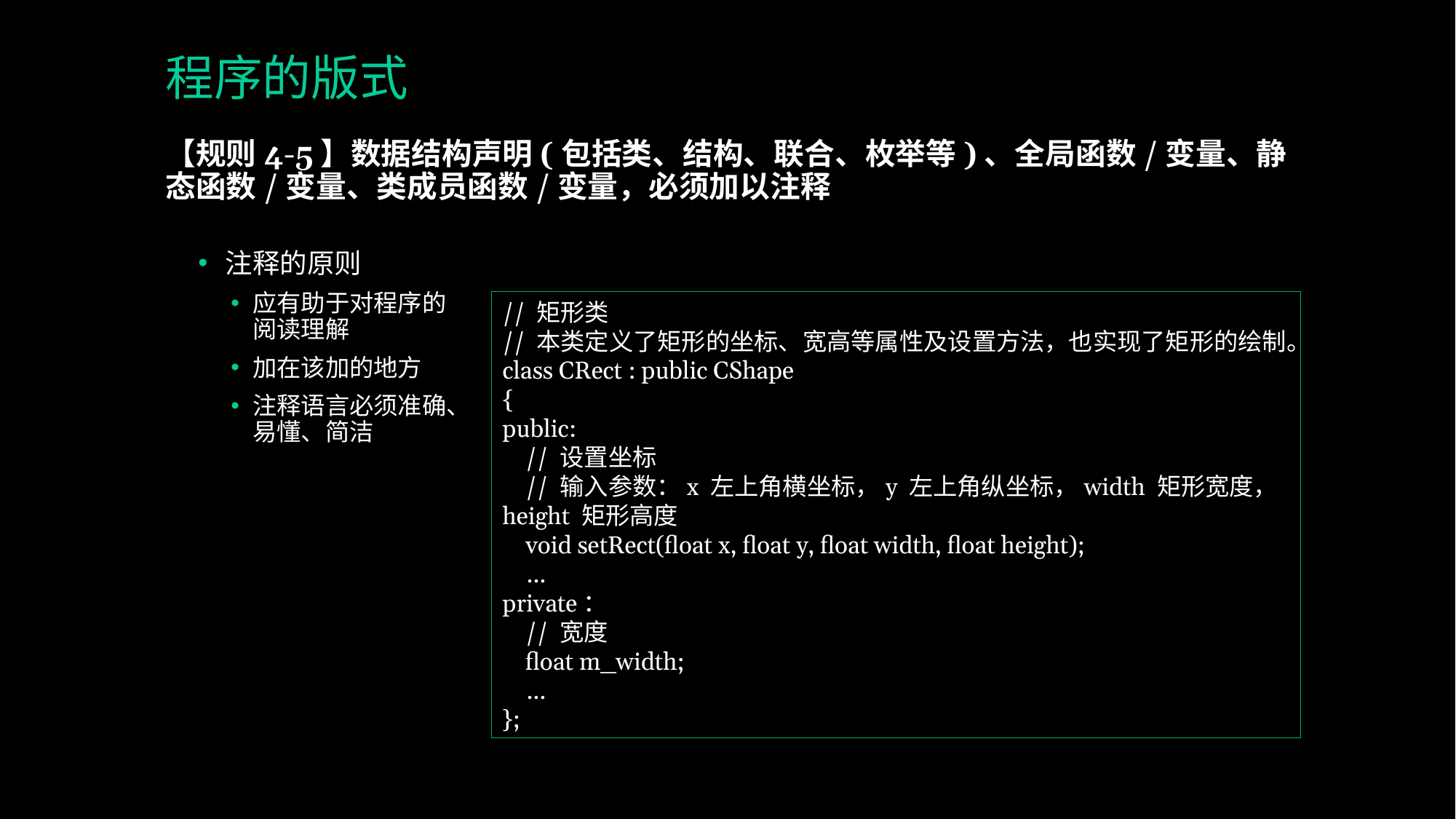

# 程序的版式
【规则4-5】数据结构声明(包括类、结构、联合、枚举等)、全局函数/变量、静态函数/变量、类成员函数/变量，必须加以注释
注释的原则
应有助于对程序的阅读理解
加在该加的地方
注释语言必须准确、易懂、简洁
// 矩形类
// 本类定义了矩形的坐标、宽高等属性及设置方法，也实现了矩形的绘制。
class CRect : public CShape
{
public:
    // 设置坐标
    // 输入参数：x 左上角横坐标，y 左上角纵坐标，width 矩形宽度， height 矩形高度
    void setRect(float x, float y, float width, float height);
    …
private：
    // 宽度
    float m_width;
    …
};